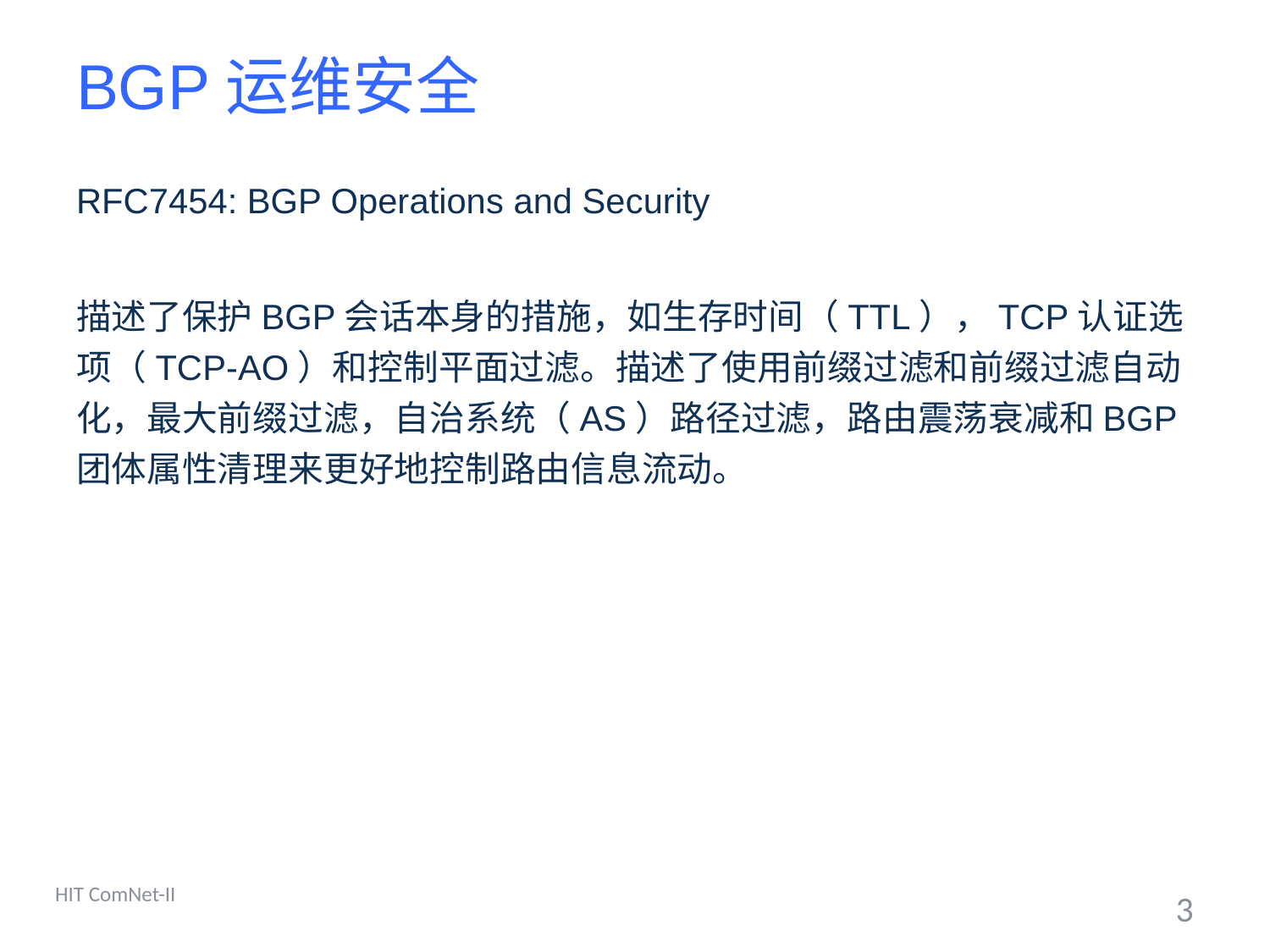

# BGP运维安全
RFC7454: BGP Operations and Security

描述了保护BGP会话本身的措施，如生存时间（TTL），TCP认证选项（TCP-AO）和控制平面过滤。描述了使用前缀过滤和前缀过滤自动化，最大前缀过滤，自治系统（AS）路径过滤，路由震荡衰减和BGP团体属性清理来更好地控制路由信息流动。
HIT ComNet-II
3